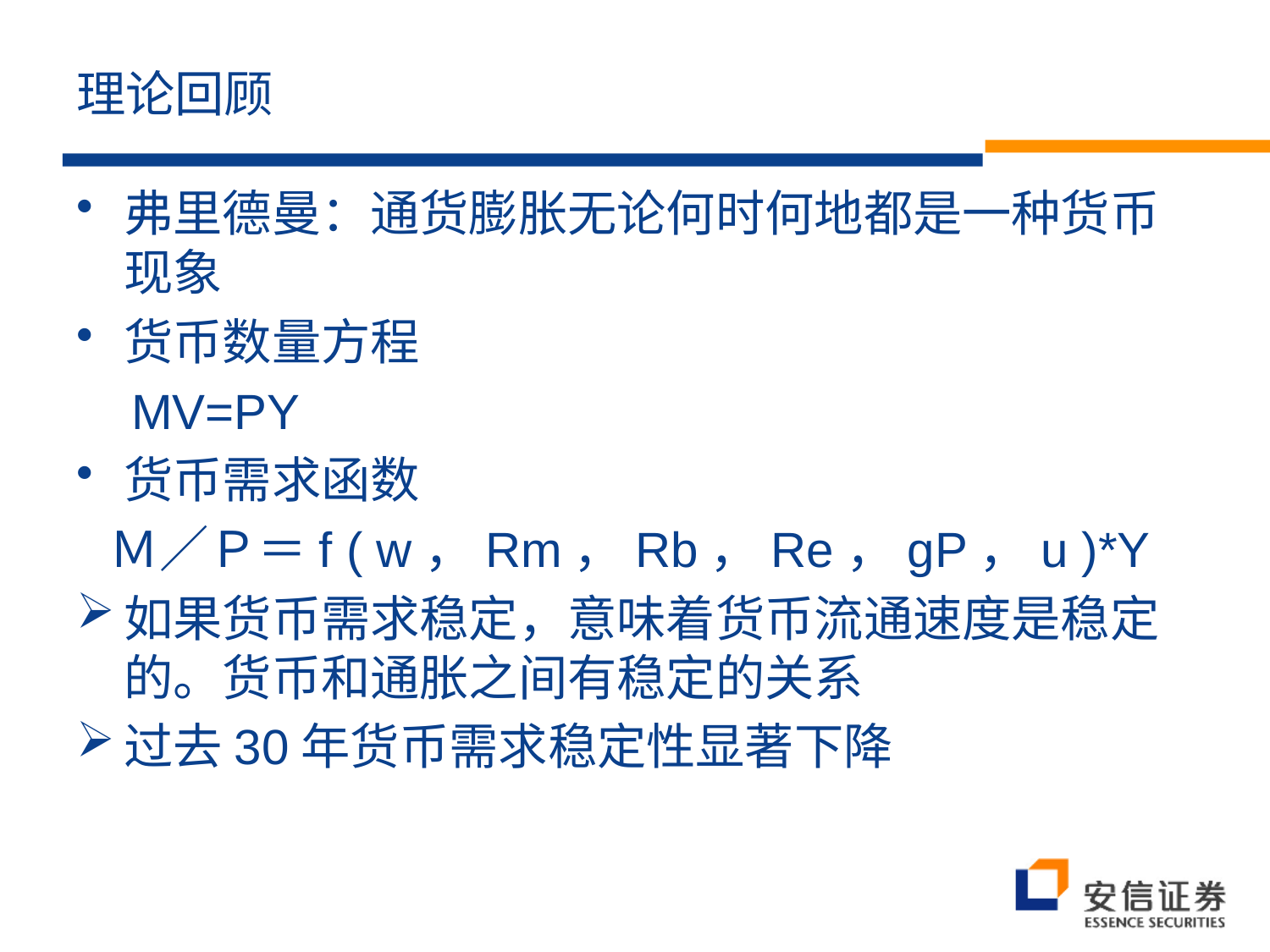

# 理论回顾
弗里德曼：通货膨胀无论何时何地都是一种货币现象
货币数量方程
    MV=PY
货币需求函数
  Ｍ／Ｐ＝f ( w，Rm，Rb，Re，gP，u )*Y
如果货币需求稳定，意味着货币流通速度是稳定的。货币和通胀之间有稳定的关系
过去30年货币需求稳定性显著下降